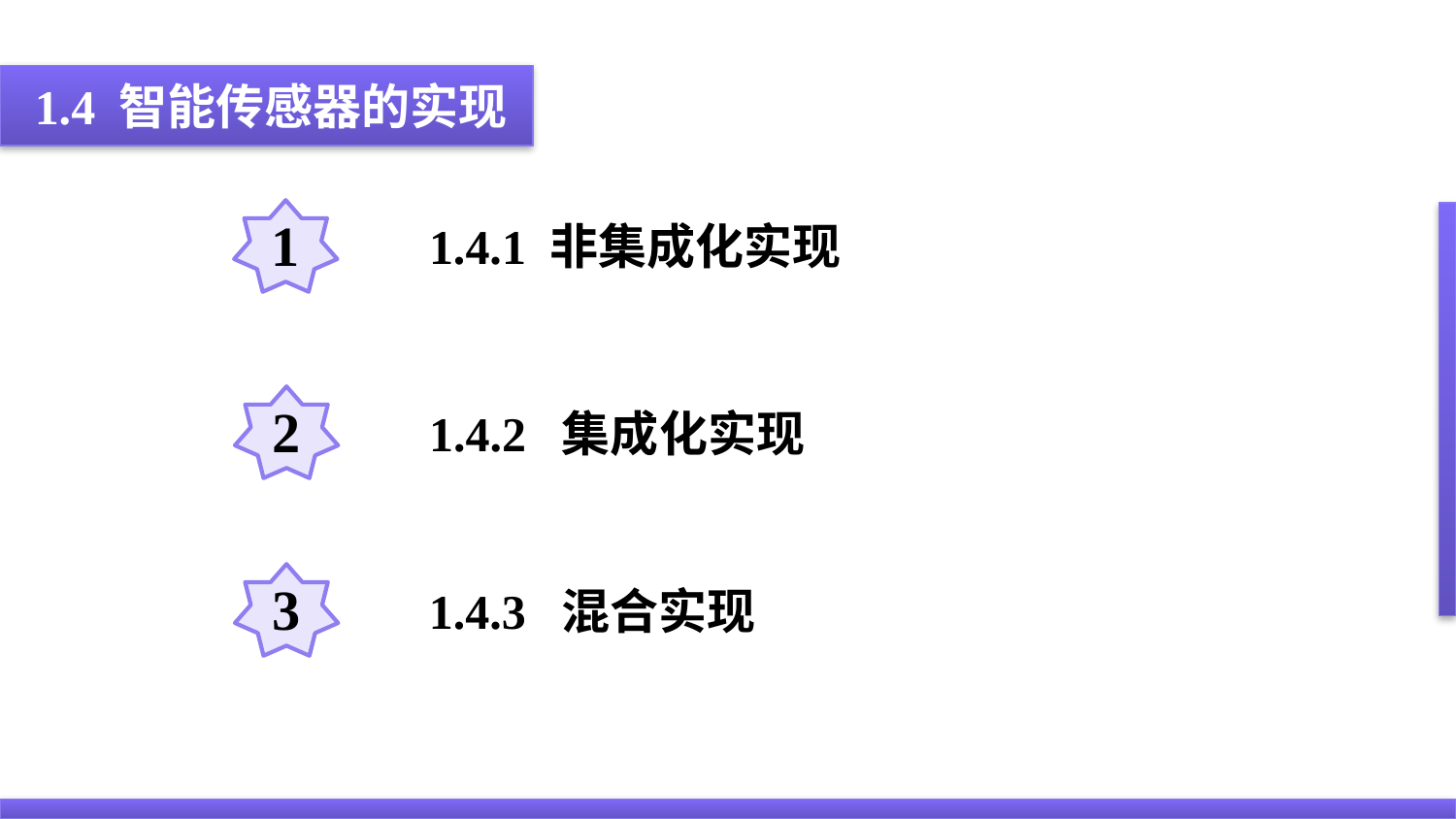

1.4 智能传感器的实现
1
1.4.1 非集成化实现
2
1.4.2  集成化实现
3
1.4.3  混合实现